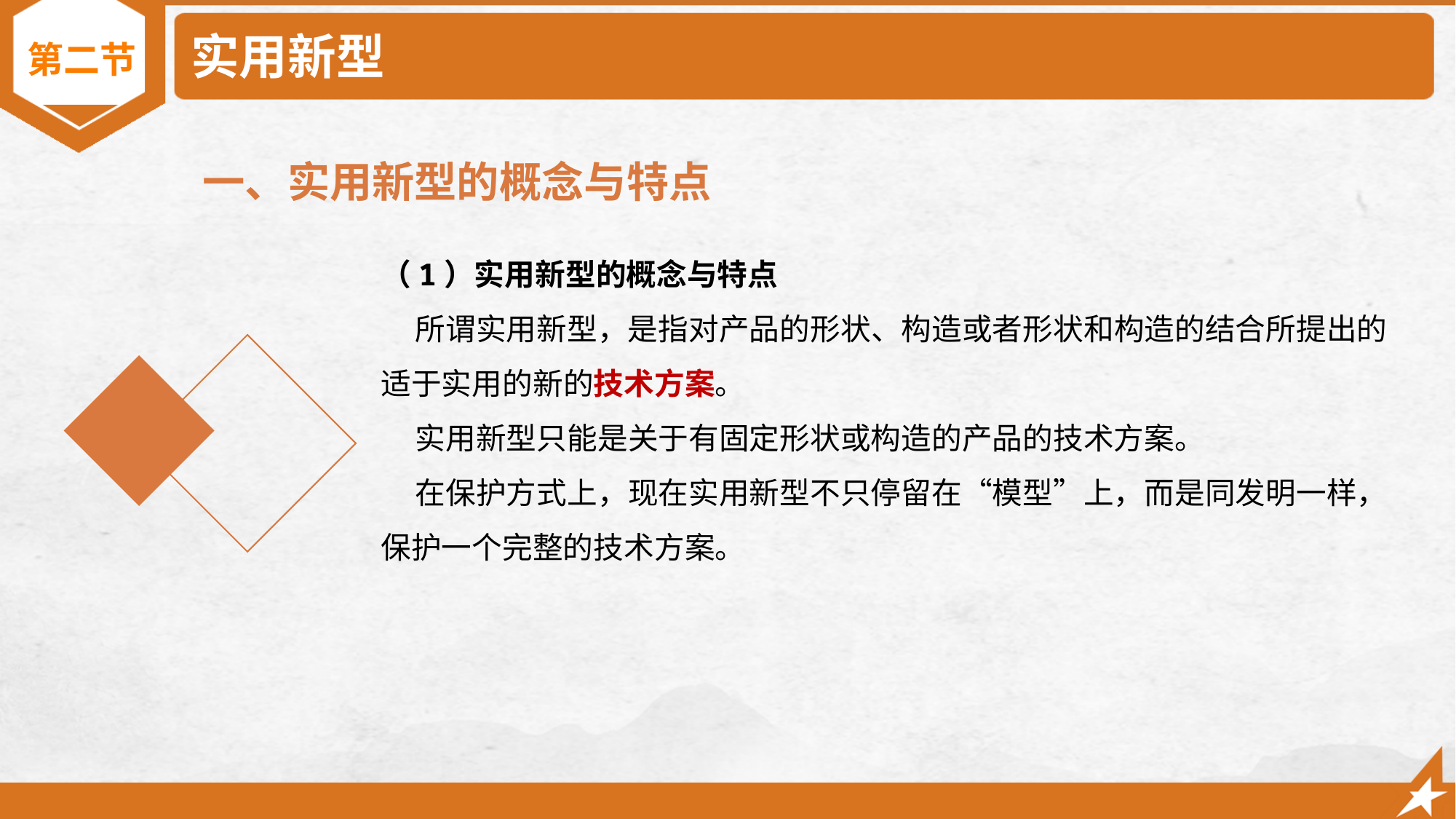

# 实用新型
第二节
一、实用新型的概念与特点

（1）实用新型的概念与特点
    所谓实用新型，是指对产品的形状、构造或者形状和构造的结合所提出的适于实用的新的技术方案。
    实用新型只能是关于有固定形状或构造的产品的技术方案。
    在保护方式上，现在实用新型不只停留在“模型”上，而是同发明一样，保护一个完整的技术方案。